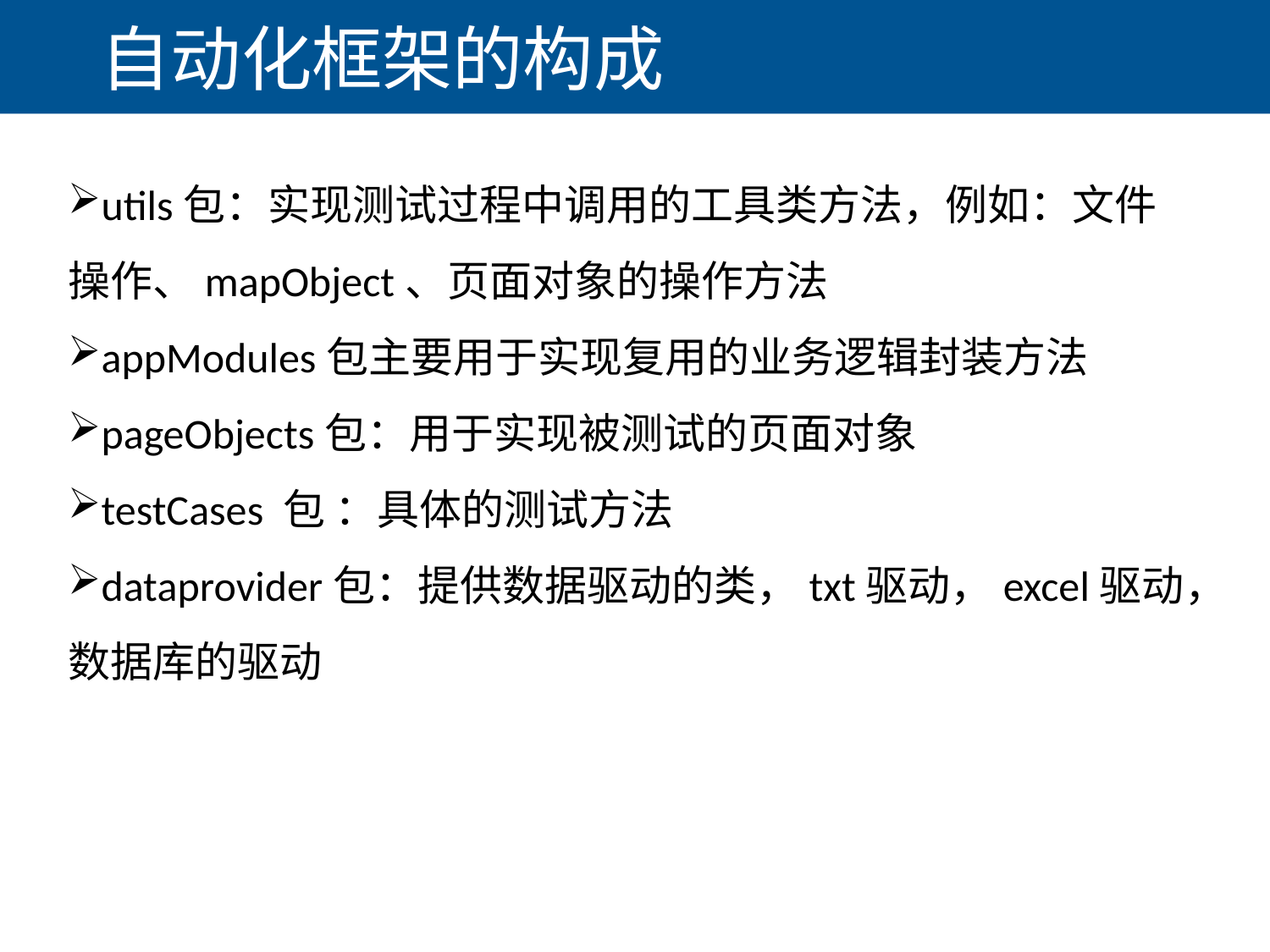

# 自动化框架的构成
utils包：实现测试过程中调用的工具类方法，例如：文件操作、mapObject、页面对象的操作方法
appModules包主要用于实现复用的业务逻辑封装方法
pageObjects包：用于实现被测试的页面对象
testCases 包 ：具体的测试方法
dataprovider包：提供数据驱动的类，txt驱动，excel驱动，数据库的驱动